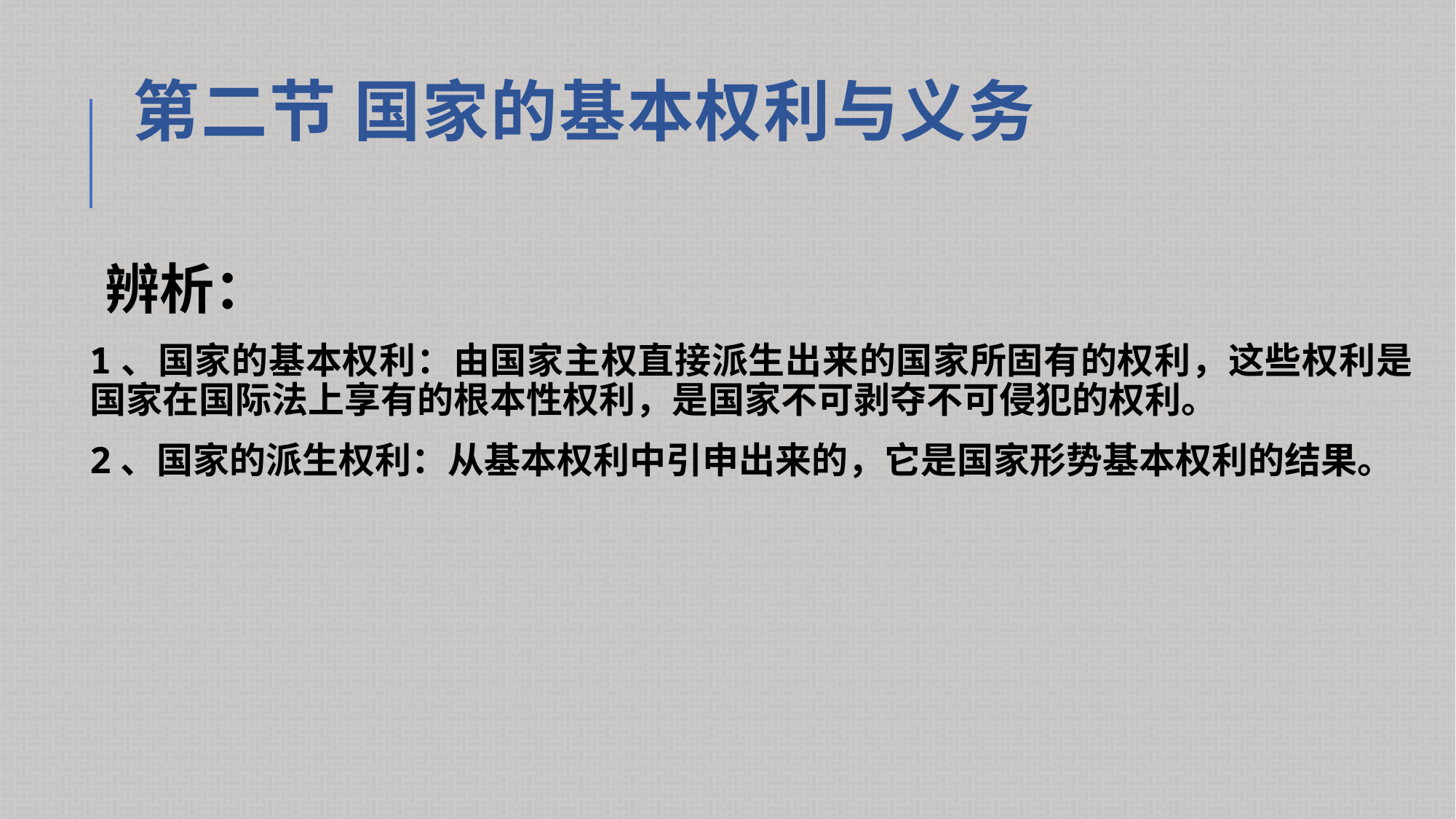

# 第二节 国家的基本权利与义务

辨析：
1、国家的基本权利：由国家主权直接派生出来的国家所固有的权利，这些权利是国家在国际法上享有的根本性权利，是国家不可剥夺不可侵犯的权利。
2、国家的派生权利：从基本权利中引申出来的，它是国家形势基本权利的结果。